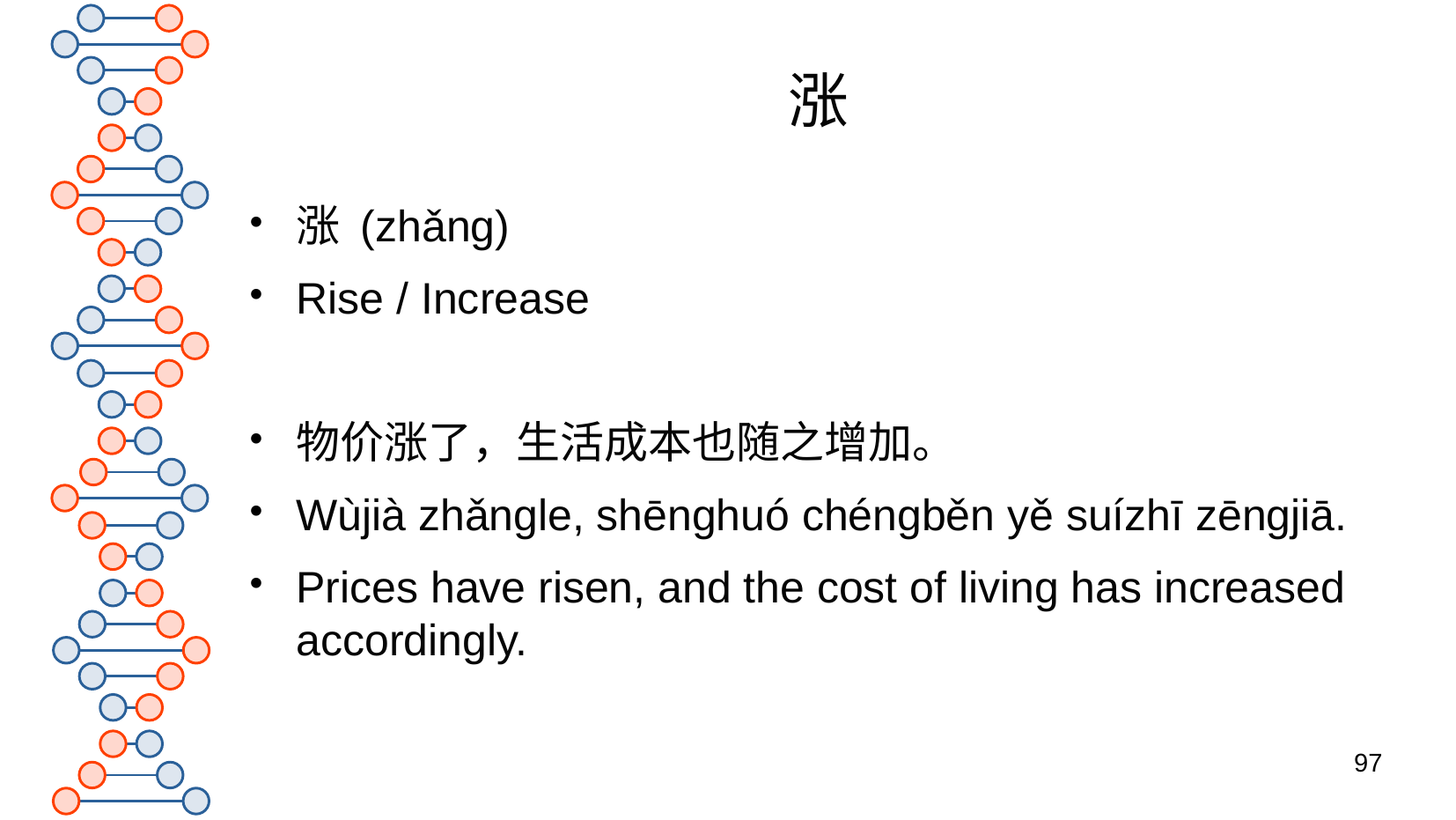

# 涨
涨 (zhǎng)
Rise / Increase

物价涨了，生活成本也随之增加。
Wùjià zhǎngle, shēnghuó chéngběn yě suízhī zēngjiā.
Prices have risen, and the cost of living has increased accordingly.

97